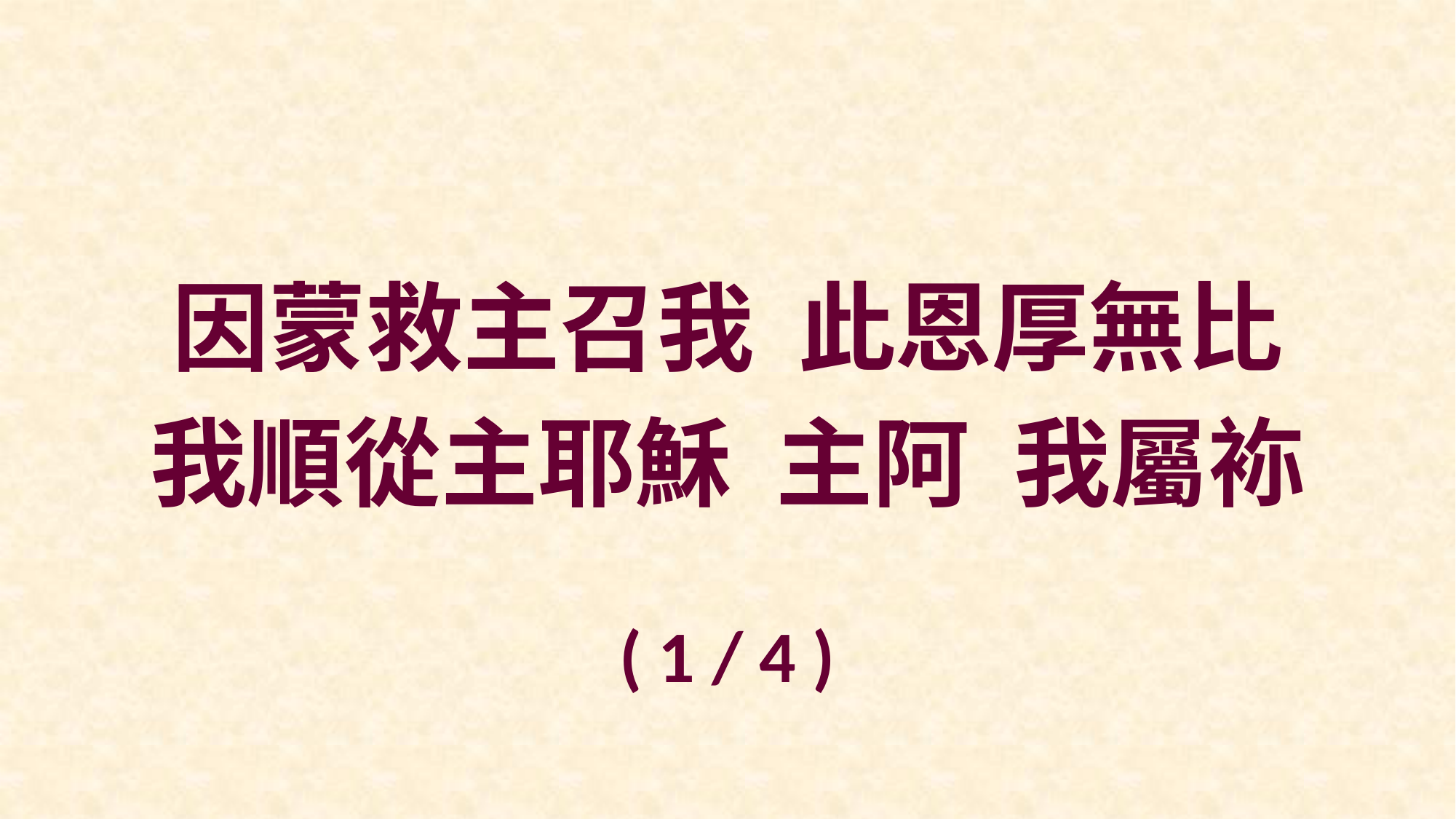

因蒙救主召我  此恩厚無比
我順從主耶穌  主阿  我屬袮
( 1 / 4 )